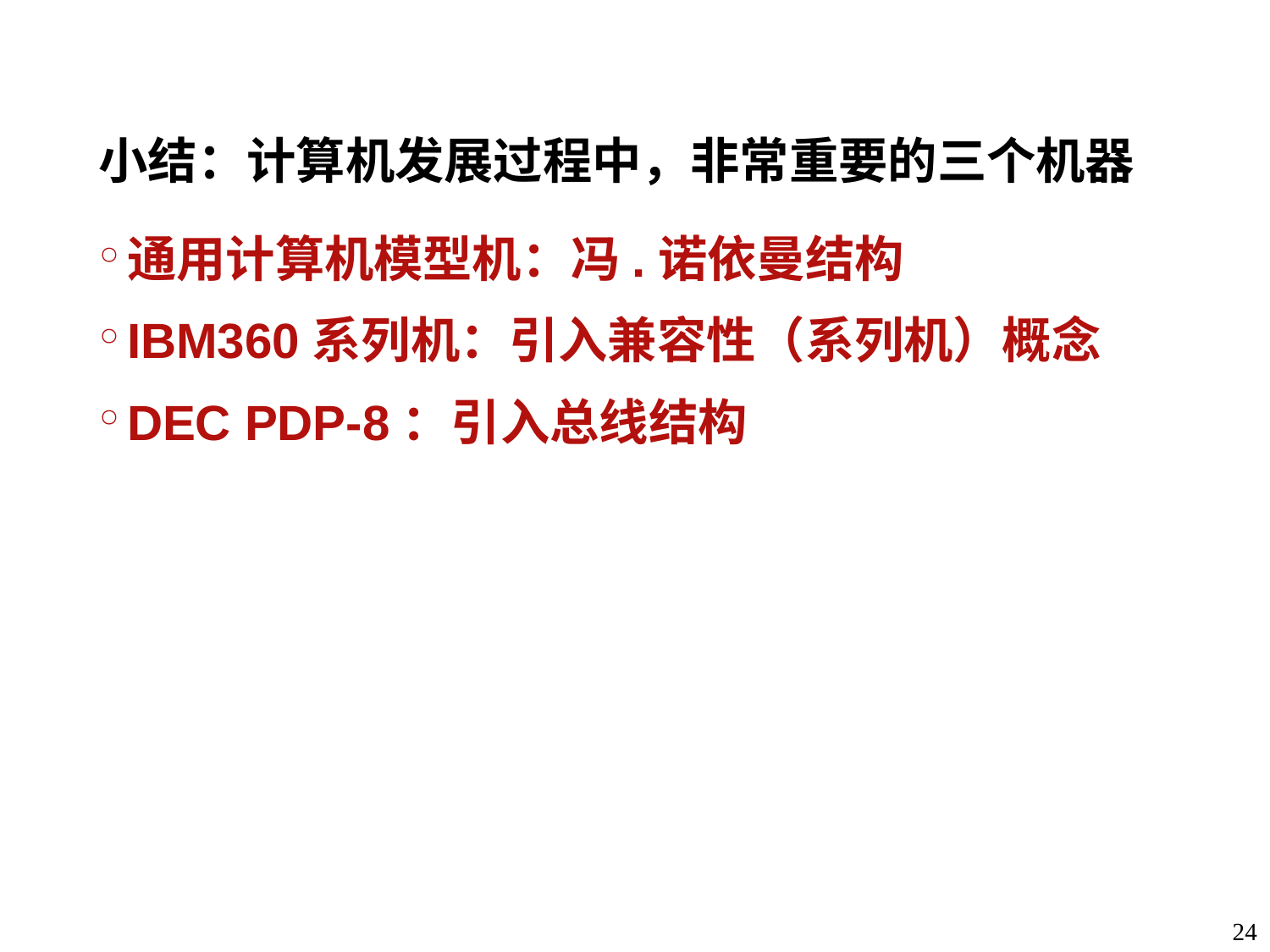

小结：计算机发展过程中，非常重要的三个机器
通用计算机模型机：冯.诺依曼结构
IBM360系列机：引入兼容性（系列机）概念
DEC PDP-8：引入总线结构